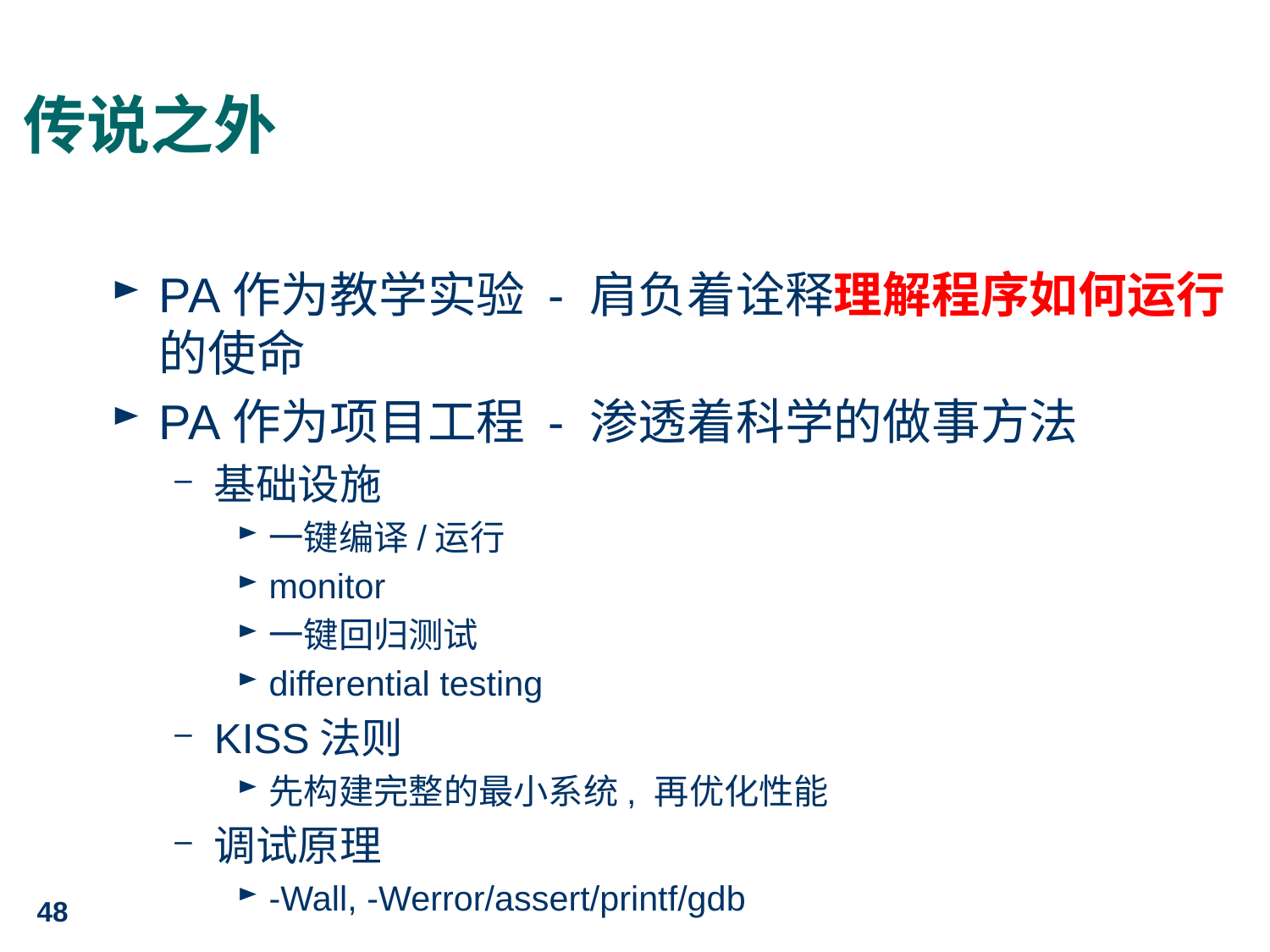

# 传说之外
PA作为教学实验 - 肩负着诠释理解程序如何运行的使命
PA作为项目工程 - 渗透着科学的做事方法
基础设施
一键编译/运行
monitor
一键回归测试
differential testing
KISS法则
先构建完整的最小系统, 再优化性能
调试原理
-Wall, -Werror/assert/printf/gdb
48